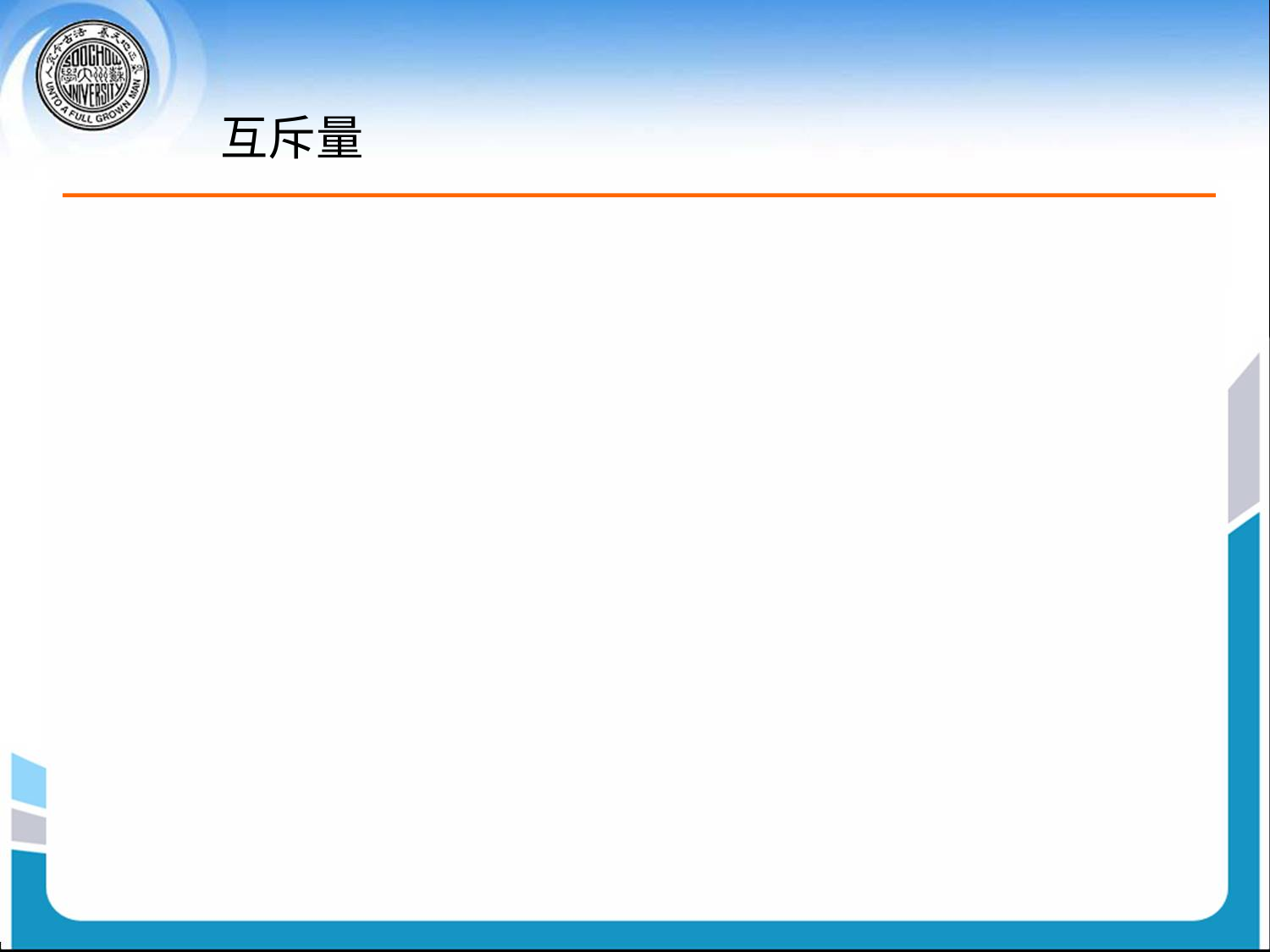

# 互斥量
用CreateMutex函数创建互斥量：
HANDLE CreateMutex(
　LPSECURITY_ATTRIBUTES lpMutexAttributes,
　// 安全属性结构指针，可为NULL
　BOOL bInitialOwner,
　//是否占有该互斥量，TRUE：占有，FALSE：不占有
　LPCTSTR lpName
　//信号量的名称
);